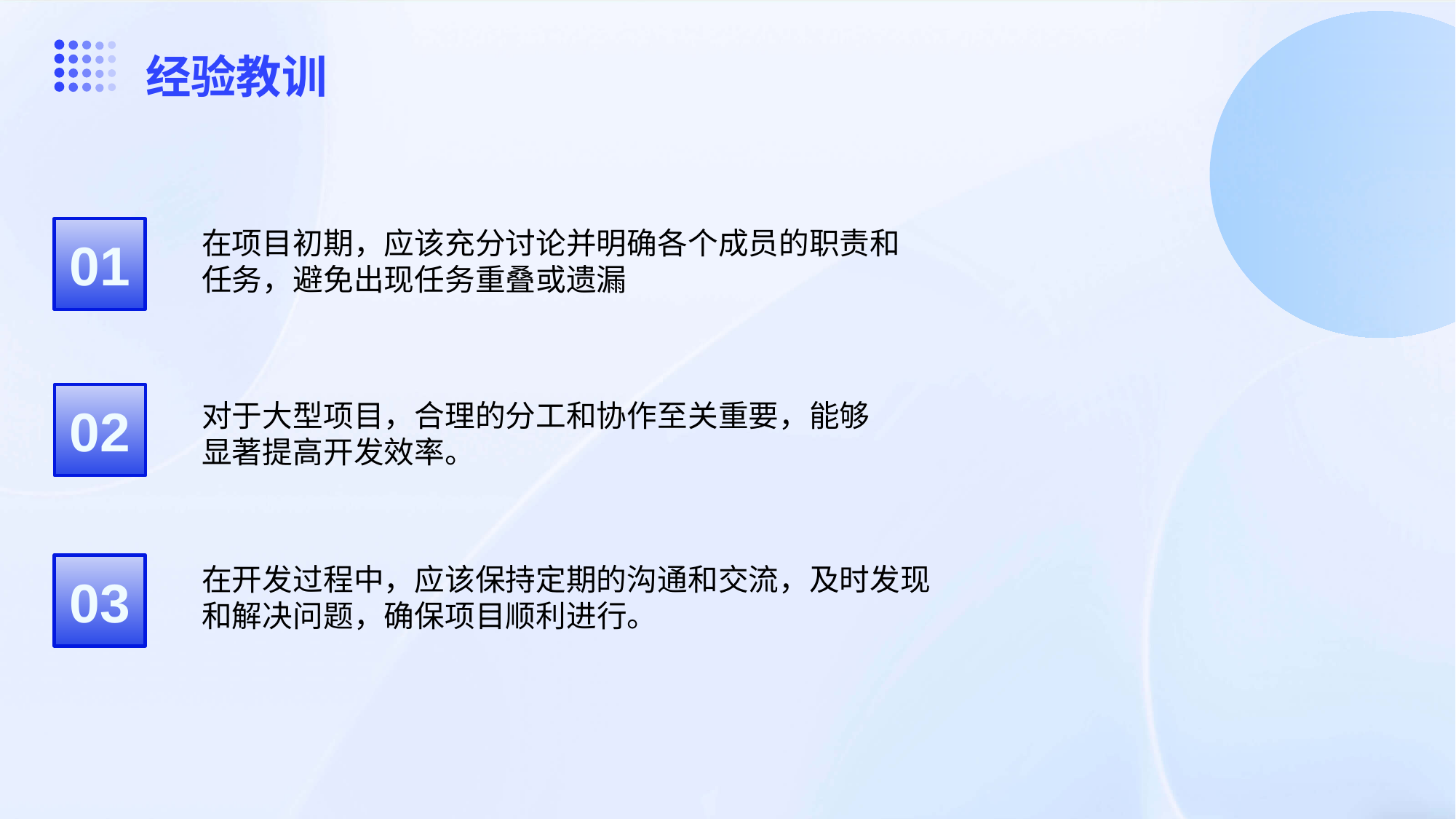

经验教训

01
在项目初期，应该充分讨论并明确各个成员的职责和任务，避免出现任务重叠或遗漏
02
对于大型项目，合理的分工和协作至关重要，能够显著提高开发效率。
03
在开发过程中，应该保持定期的沟通和交流，及时发现和解决问题，确保项目顺利进行。